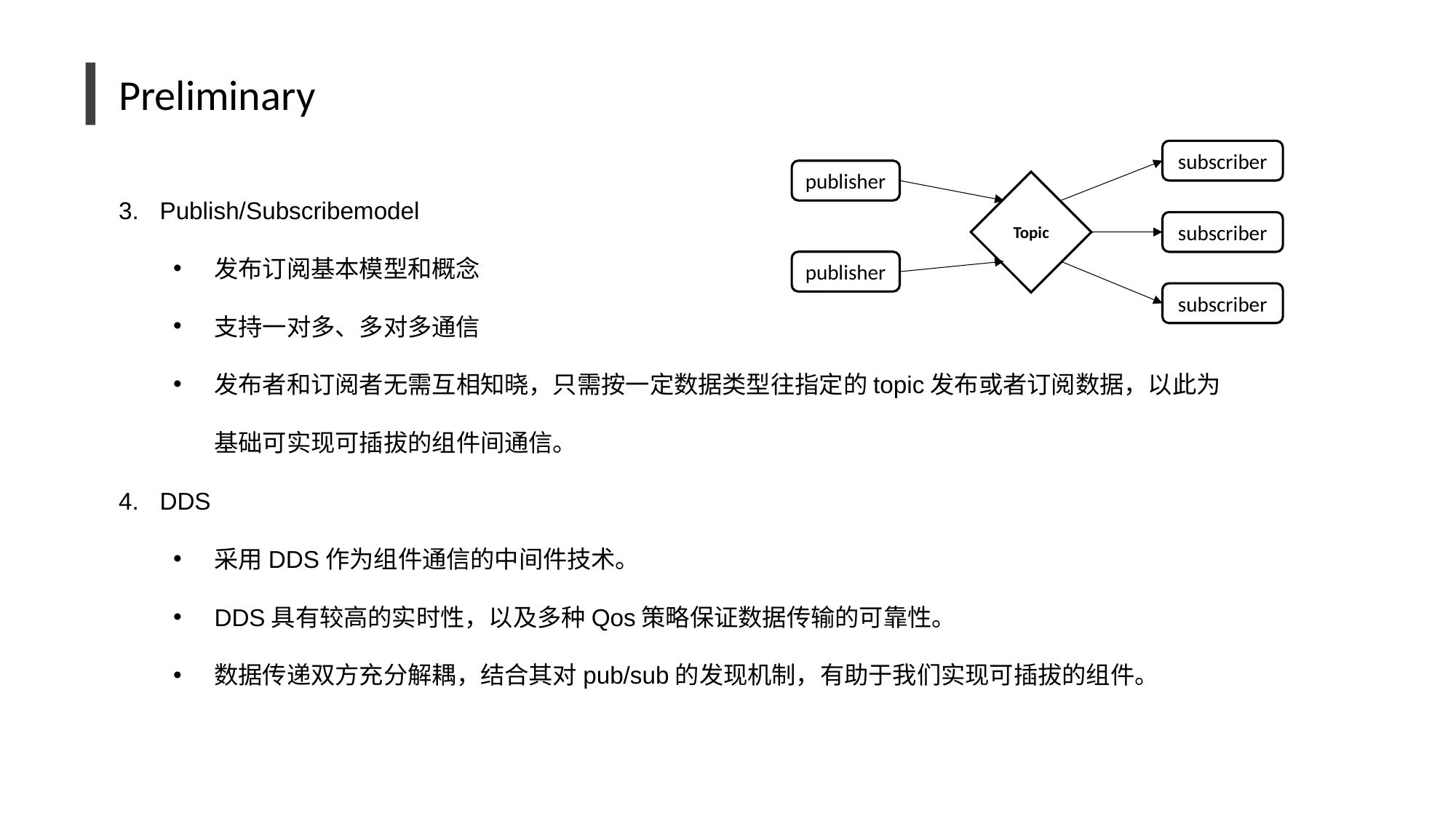

Preliminary
subscriber
Publish/Subscribemodel
发布订阅基本模型和概念
支持一对多、多对多通信
发布者和订阅者无需互相知晓，只需按一定数据类型往指定的topic发布或者订阅数据，以此为基础可实现可插拔的组件间通信。
DDS
采用DDS作为组件通信的中间件技术。
DDS具有较高的实时性，以及多种Qos策略保证数据传输的可靠性。
数据传递双方充分解耦，结合其对pub/sub的发现机制，有助于我们实现可插拔的组件。
publisher
Topic
subscriber
publisher
subscriber